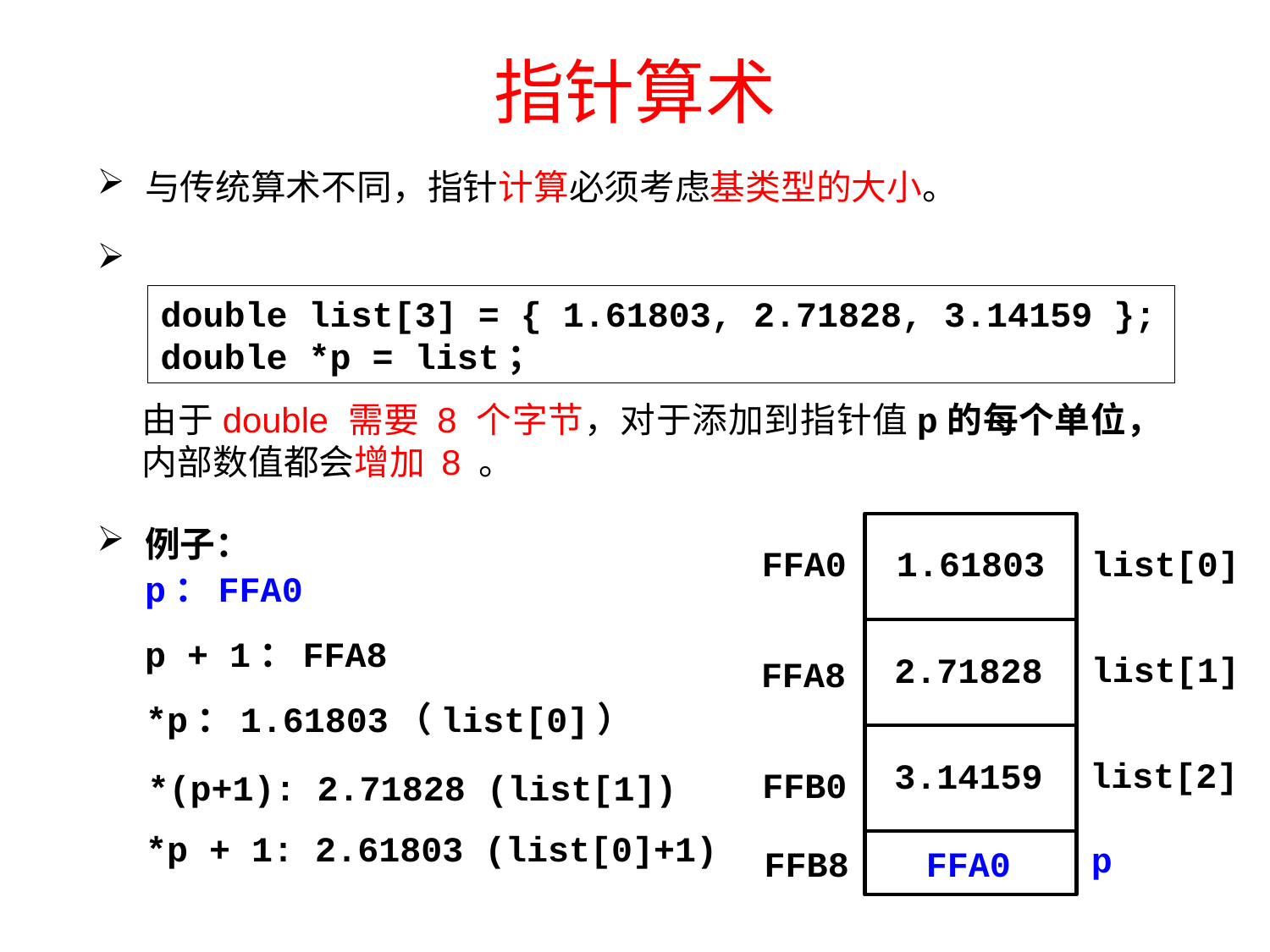

# 指针算术
与传统算术不同，指针计算必须考虑基类型的大小。
.
double list[3] = { 1.61803, 2.71828, 3.14159 };
double *p = list；
由于double 需要 8 个字节，对于添加到指针值p的每个单位，内部数值都会增加 8 。

例子：
FFA0
1.61803
list[0]
p：FFA0
p + 1：FFA8
list[1]
2.71828
FFA8
*p：1.61803（list[0]）
list[2]
3.14159
FFB0
*(p+1): 2.71828 (list[1])
*p + 1: 2.61803 (list[0]+1)
p
FFB8
FFA0